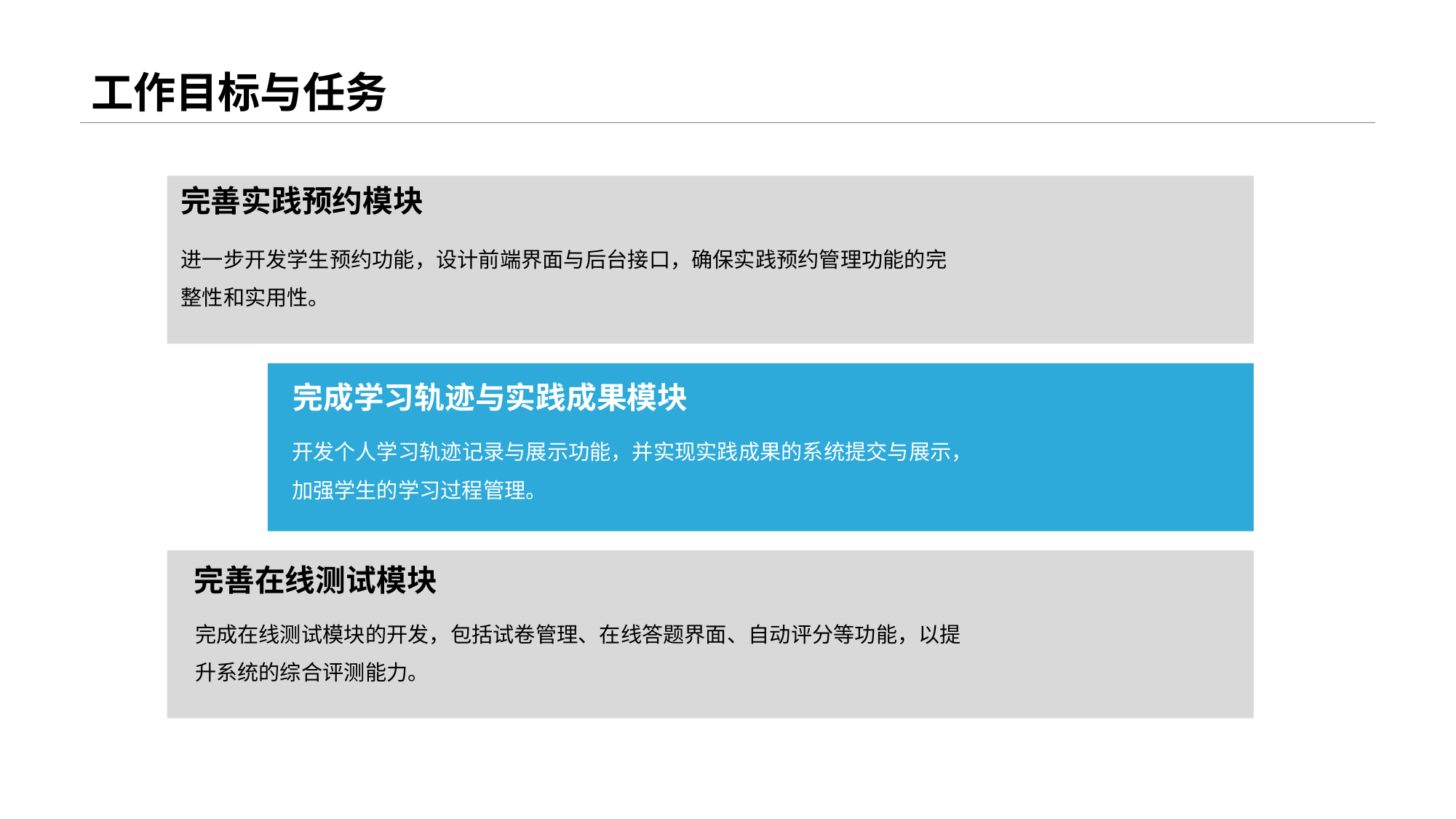

# 工作目标与任务

完善实践预约模块
进一步开发学生预约功能，设计前端界面与后台接口，确保实践预约管理功能的完整性和实用性。

完成学习轨迹与实践成果模块
开发个人学习轨迹记录与展示功能，并实现实践成果的系统提交与展示，加强学生的学习过程管理。

完善在线测试模块
完成在线测试模块的开发，包括试卷管理、在线答题界面、自动评分等功能，以提升系统的综合评测能力。